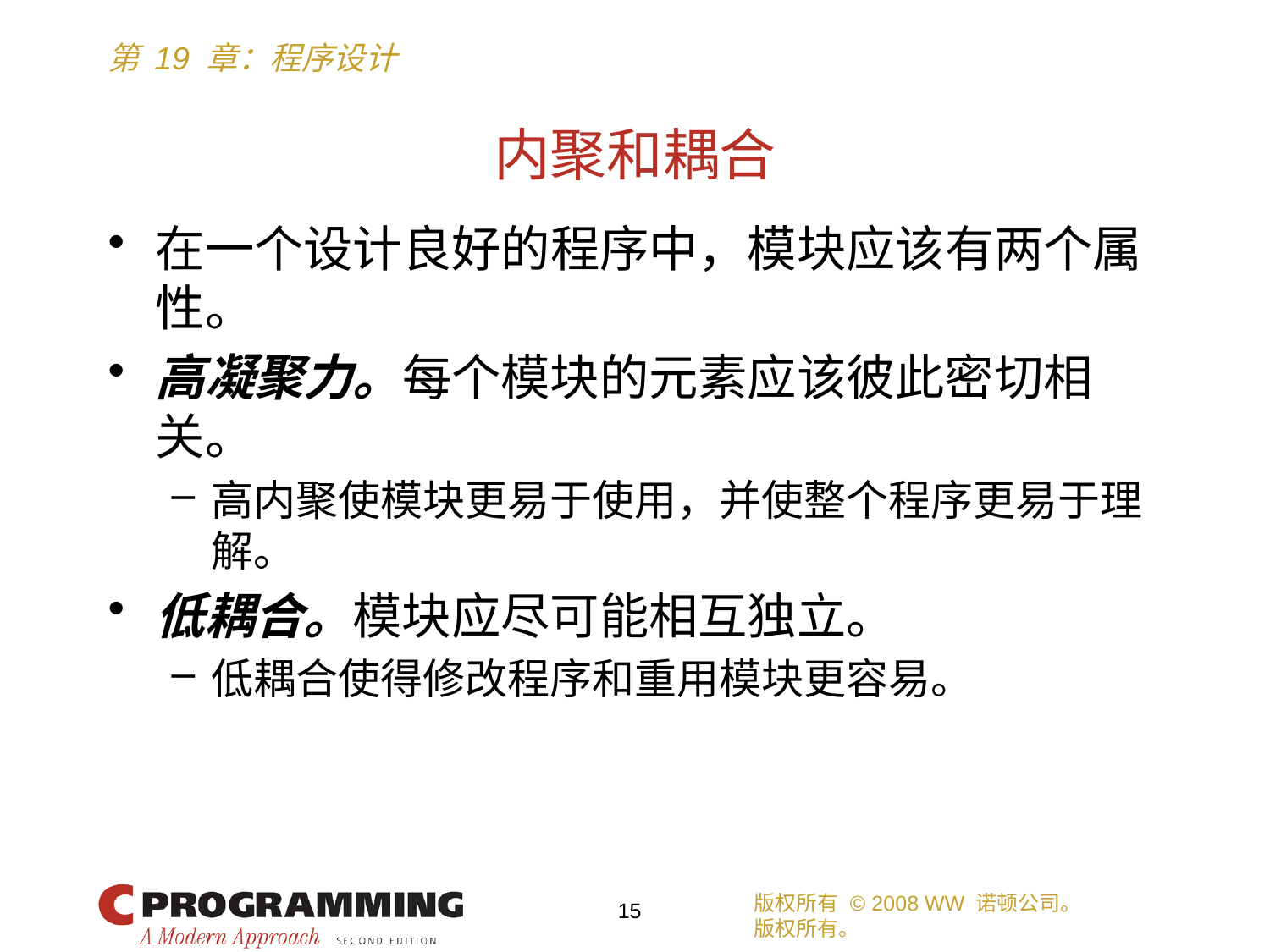

# 内聚和耦合
在一个设计良好的程序中，模块应该有两个属性。
高凝聚力。每个模块的元素应该彼此密切相关。
高内聚使模块更易于使用，并使整个程序更易于理解。
低耦合。模块应尽可能相互独立。
低耦合使得修改程序和重用模块更容易。
版权所有 © 2008 WW 诺顿公司。
版权所有。
15